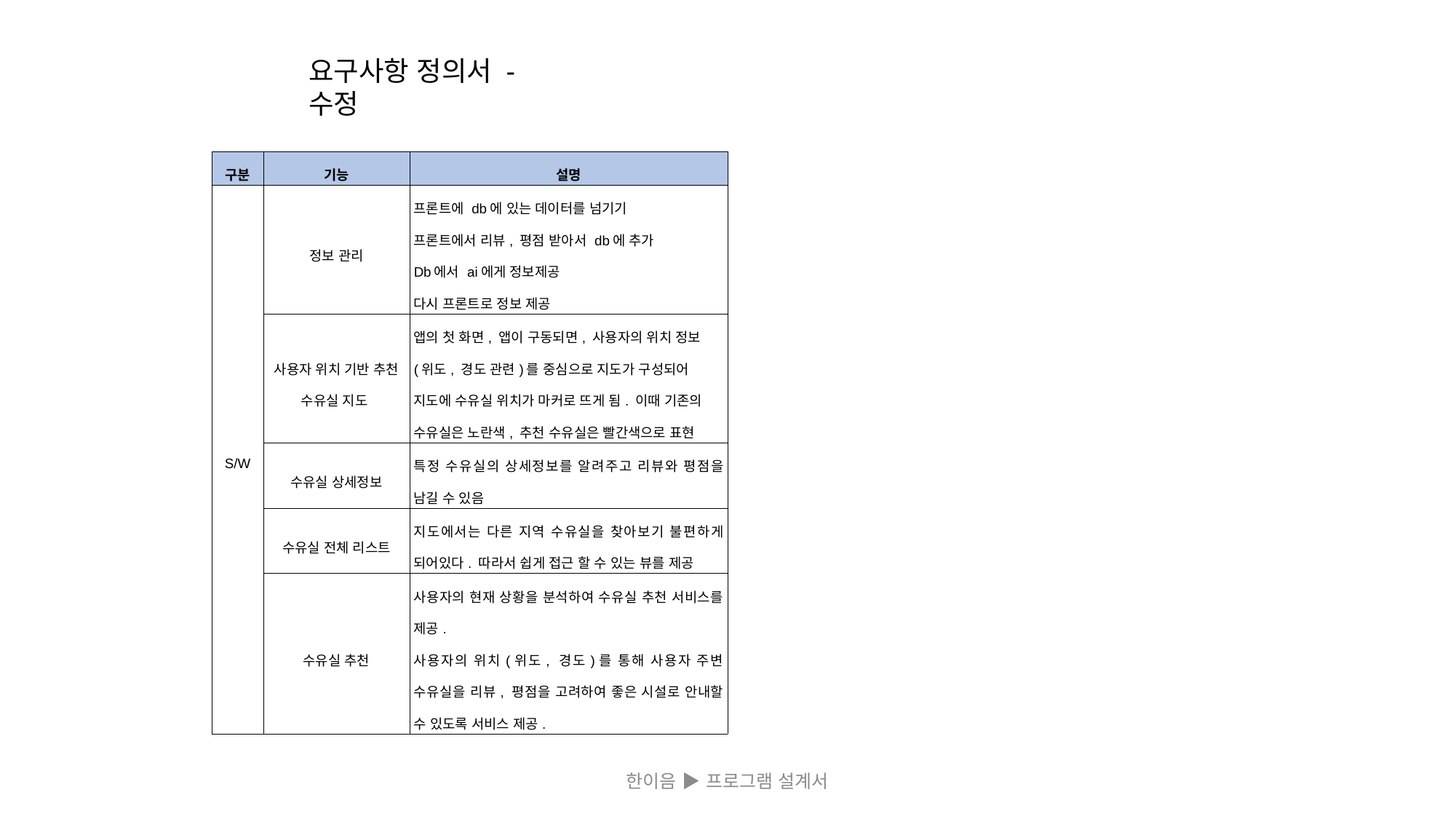

요구사항 정의서 - 수정
| 구분 | 기능 | 설명 |
| --- | --- | --- |
| S/W | 정보 관리 | 프론트에 db에 있는 데이터를 넘기기 프론트에서 리뷰, 평점 받아서 db에 추가 Db에서 ai에게 정보제공 다시 프론트로 정보 제공 |
|  | 사용자 위치 기반 추천 수유실 지도 | 앱의 첫 화면, 앱이 구동되면, 사용자의 위치 정보(위도, 경도 관련)를 중심으로 지도가 구성되어 지도에 수유실 위치가 마커로 뜨게 됨. 이때 기존의 수유실은 노란색, 추천 수유실은 빨간색으로 표현 |
|  | 수유실 상세정보 | 특정 수유실의 상세정보를 알려주고 리뷰와 평점을 남길 수 있음 |
|  | 수유실 전체 리스트 | 지도에서는 다른 지역 수유실을 찾아보기 불편하게 되어있다. 따라서 쉽게 접근 할 수 있는 뷰를 제공 |
|  | 수유실 추천 | 사용자의 현재 상황을 분석하여 수유실 추천 서비스를 제공. 사용자의 위치(위도, 경도)를 통해 사용자 주변 수유실을 리뷰, 평점을 고려하여 좋은 시설로 안내할 수 있도록 서비스 제공. |
한이음 ▶ 프로그램 설계서